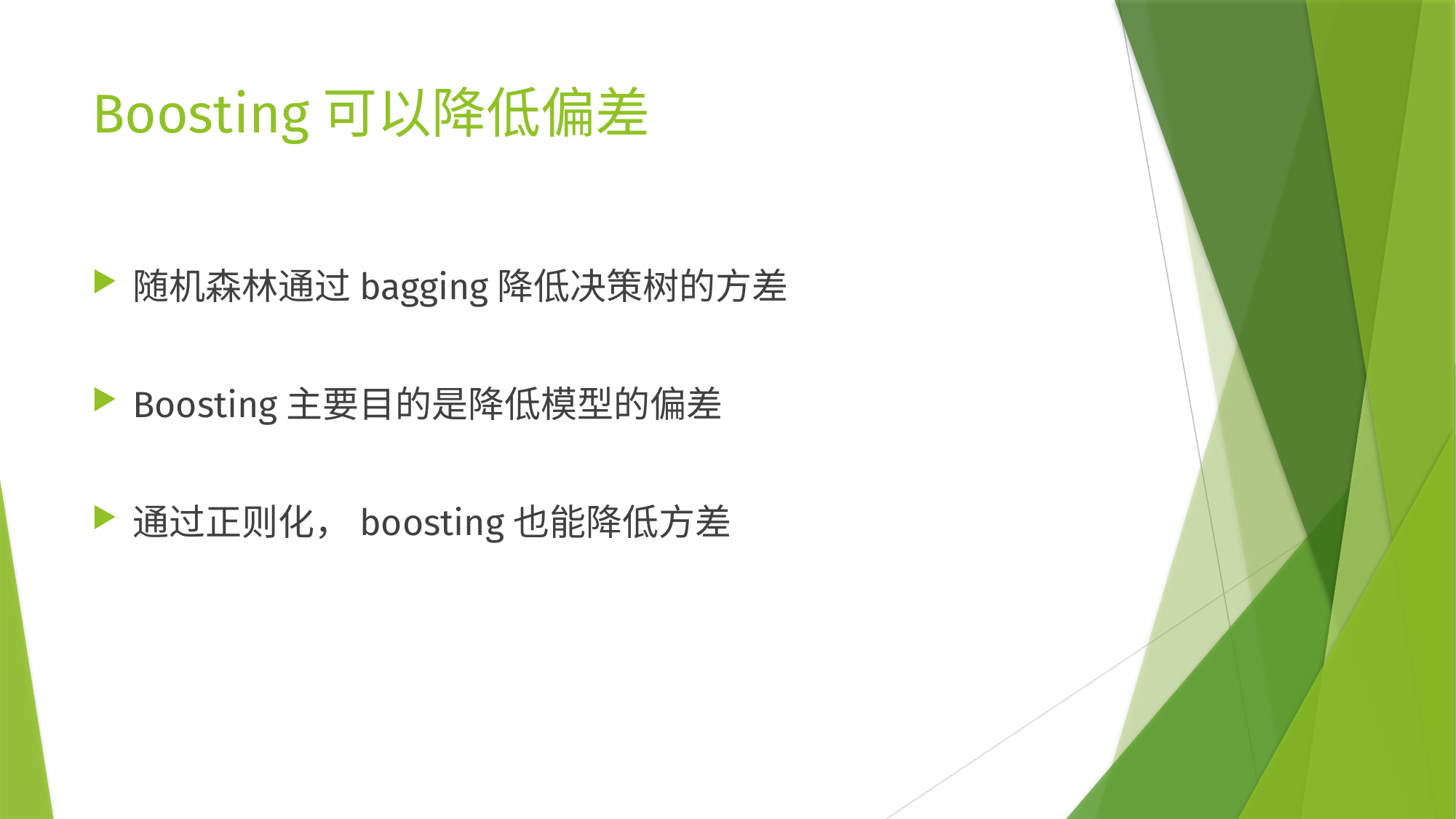

# Boosting可以降低偏差
随机森林通过bagging降低决策树的方差

Boosting主要目的是降低模型的偏差

通过正则化，boosting也能降低方差